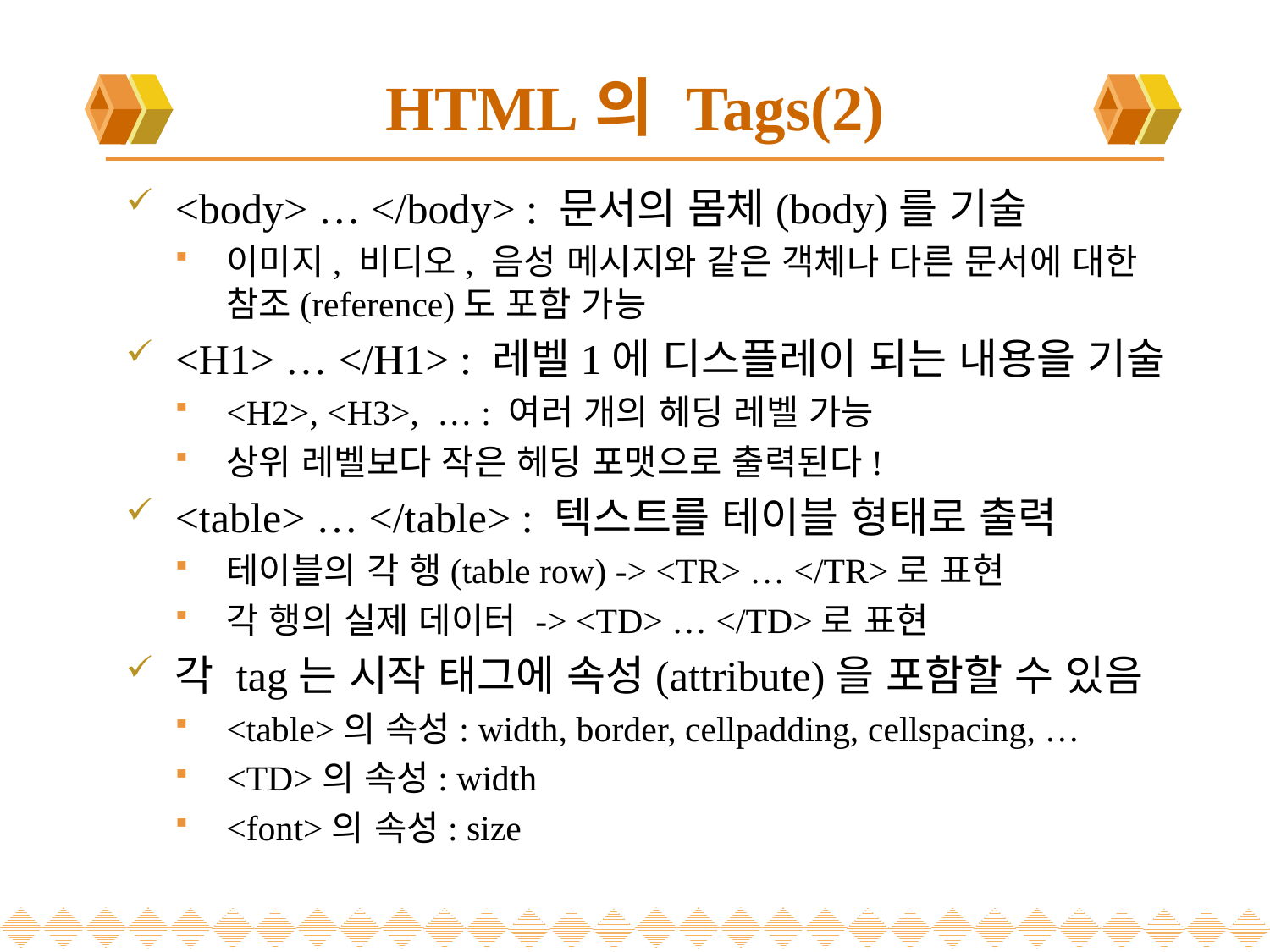

# HTML의 Tags(2)
<body> … </body> : 문서의 몸체(body)를 기술
이미지, 비디오, 음성 메시지와 같은 객체나 다른 문서에 대한 참조(reference)도 포함 가능
<H1> … </H1> : 레벨1에 디스플레이 되는 내용을 기술
<H2>, <H3>,  … : 여러 개의 헤딩 레벨 가능
상위 레벨보다 작은 헤딩 포맷으로 출력된다!
<table> … </table> : 텍스트를 테이블 형태로 출력
테이블의 각 행(table row) -> <TR> … </TR>로 표현
각 행의 실제 데이터 -> <TD> … </TD>로 표현
각 tag는 시작 태그에 속성(attribute)을 포함할 수 있음
<table>의 속성: width, border, cellpadding, cellspacing, …
<TD>의 속성: width
<font>의 속성: size